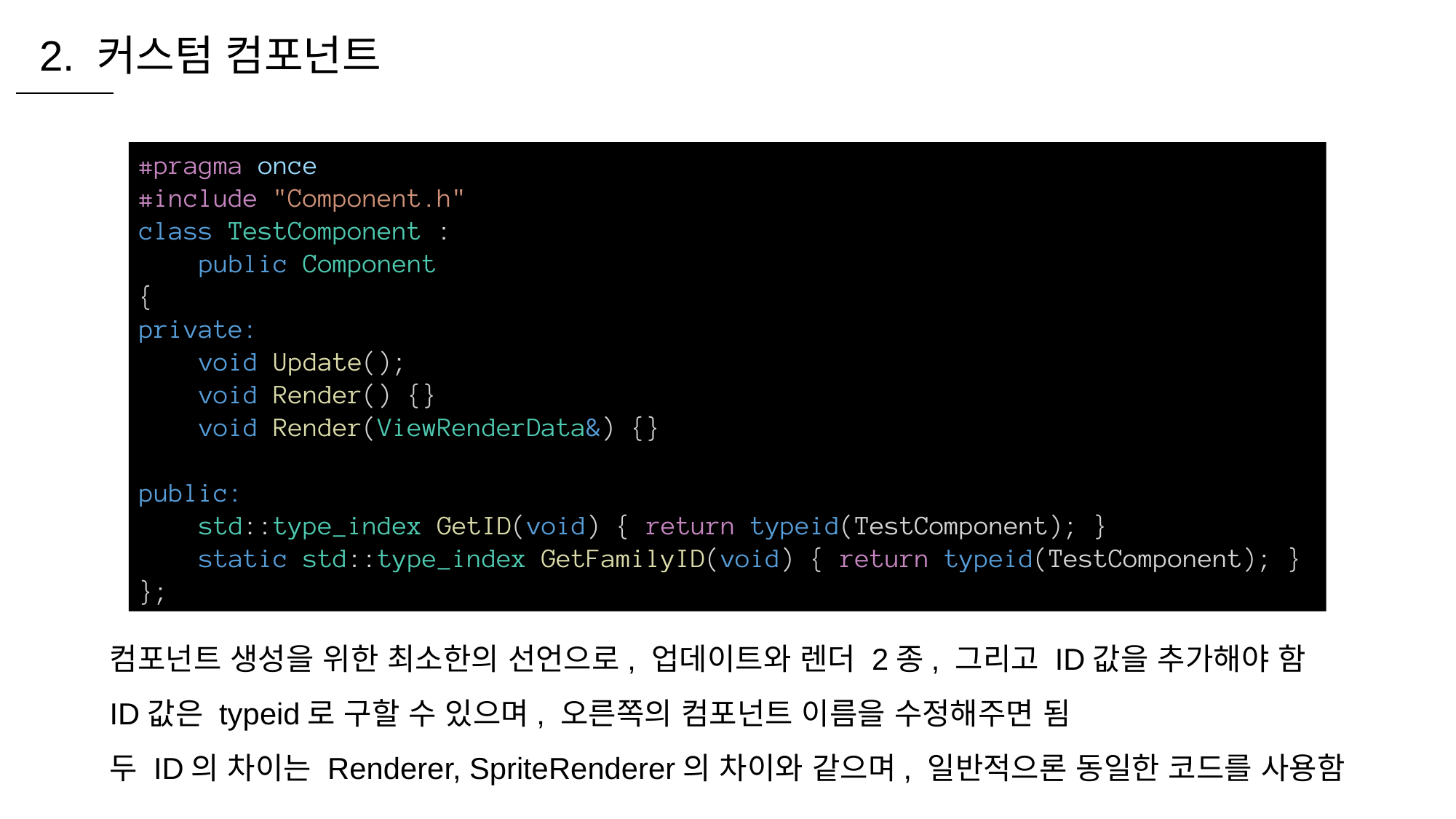

2. 커스텀 컴포넌트
#pragma once
#include "Component.h"
class TestComponent :
    public Component
{
private:
    void Update();
    void Render() {}
    void Render(ViewRenderData&) {}
public:
    std::type_index GetID(void) { return typeid(TestComponent); }
    static std::type_index GetFamilyID(void) { return typeid(TestComponent); }
};
컴포넌트 생성을 위한 최소한의 선언으로, 업데이트와 렌더 2종, 그리고 ID값을 추가해야 함
ID값은 typeid로 구할 수 있으며, 오른쪽의 컴포넌트 이름을 수정해주면 됨
두 ID의 차이는 Renderer, SpriteRenderer의 차이와 같으며, 일반적으론 동일한 코드를 사용함